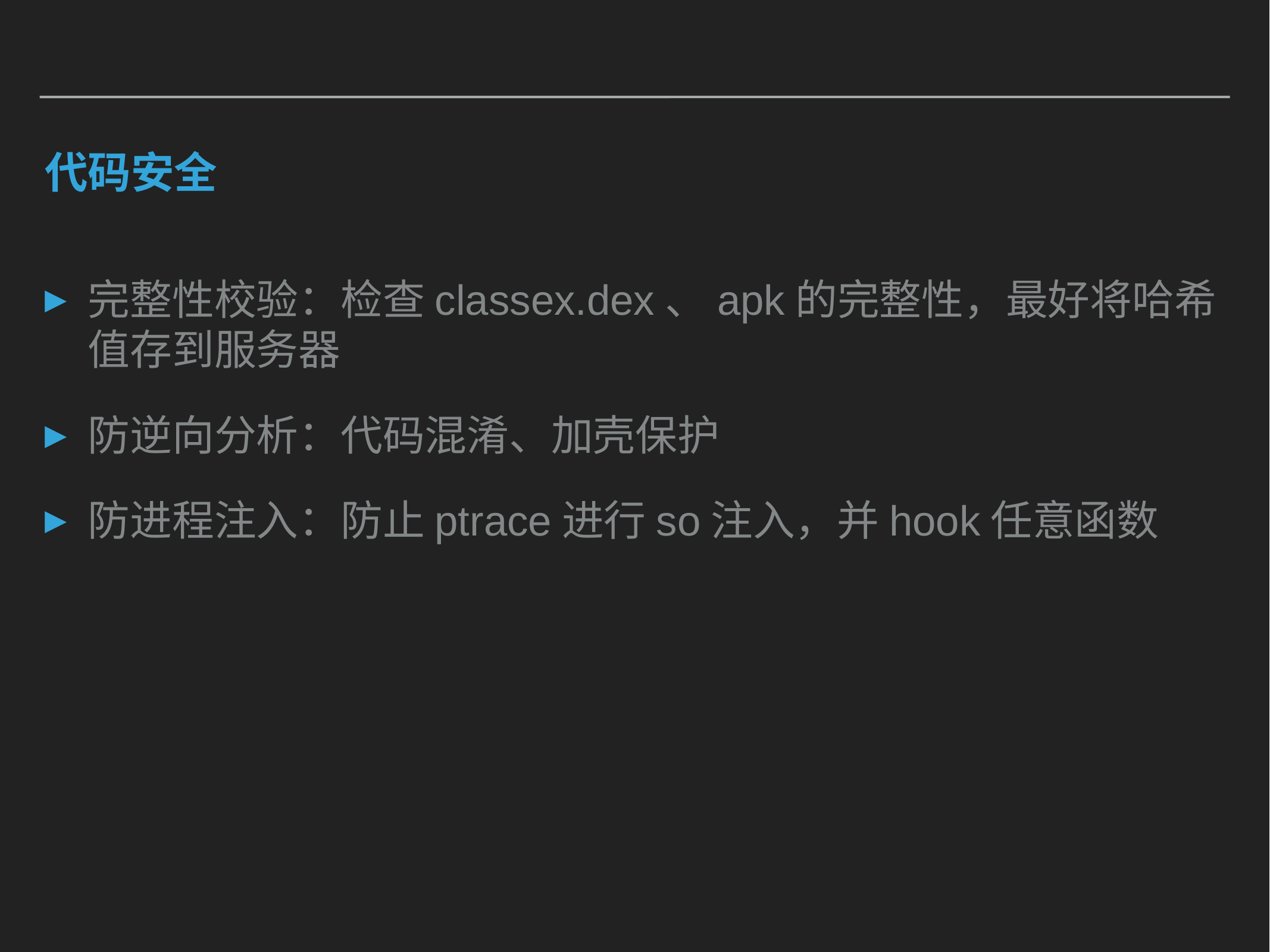

# 代码安全
完整性校验：检查classex.dex、apk的完整性，最好将哈希值存到服务器
防逆向分析：代码混淆、加壳保护
防进程注入：防止ptrace进行so注入，并hook任意函数